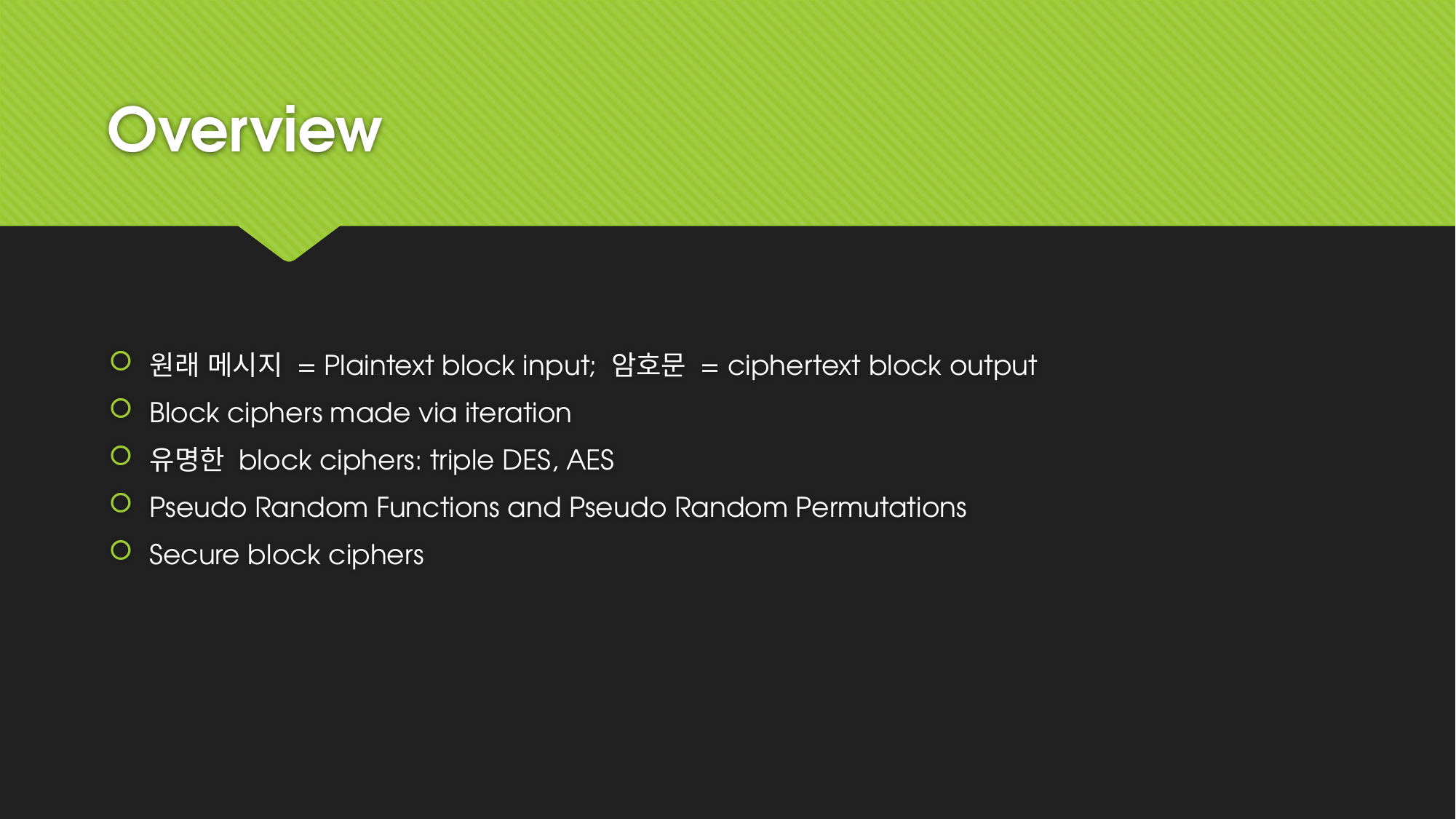

# Overview
원래 메시지 = Plaintext block input; 암호문 = ciphertext block output
Block ciphers made via iteration
유명한 block ciphers: triple DES, AES
Pseudo Random Functions and Pseudo Random Permutations
Secure block ciphers